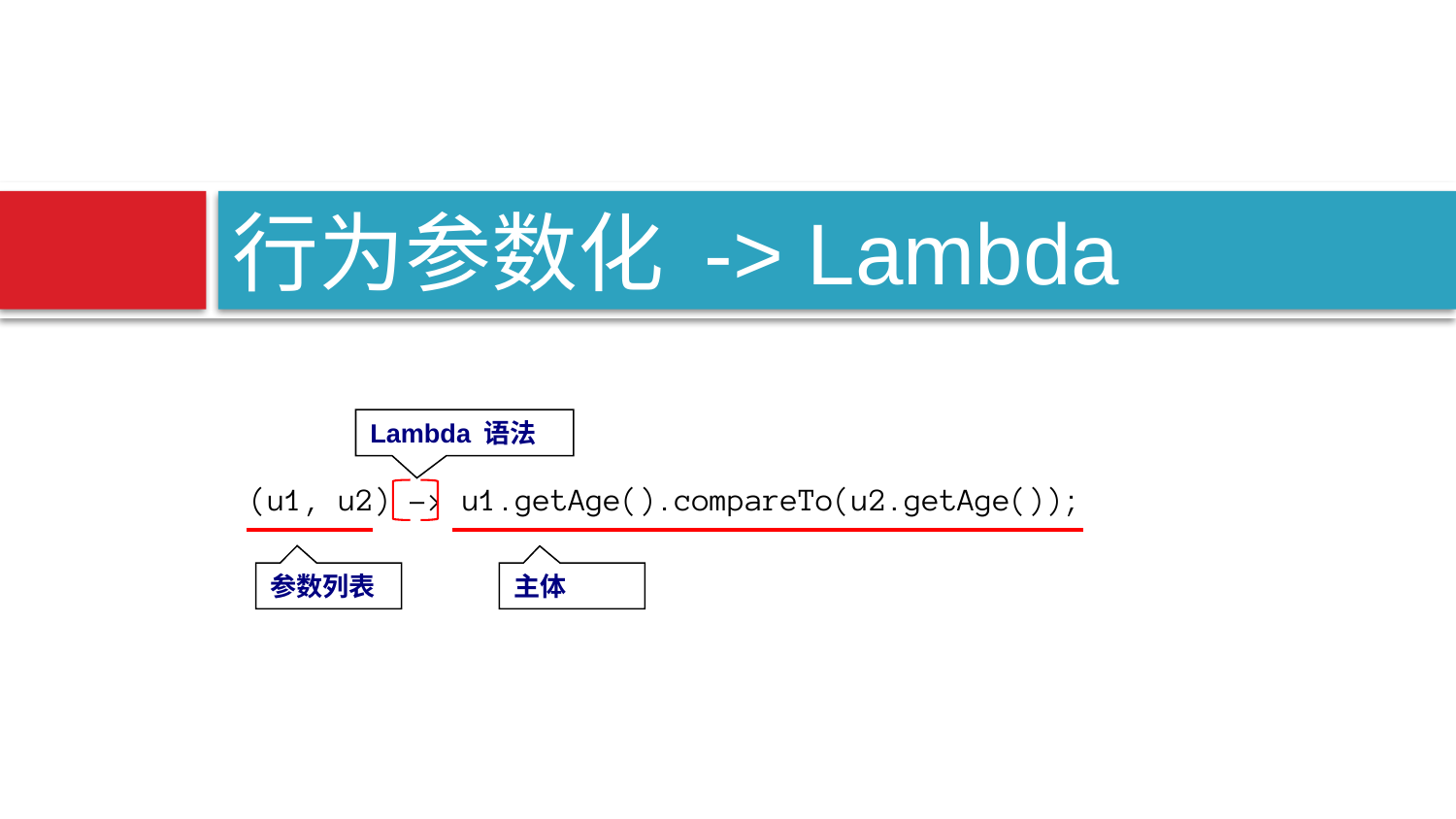

# 行为参数化 -> Lambda
Lambda 语法
(u1, u2) -> u1.getAge().compareTo(u2.getAge());

参数列表
主体